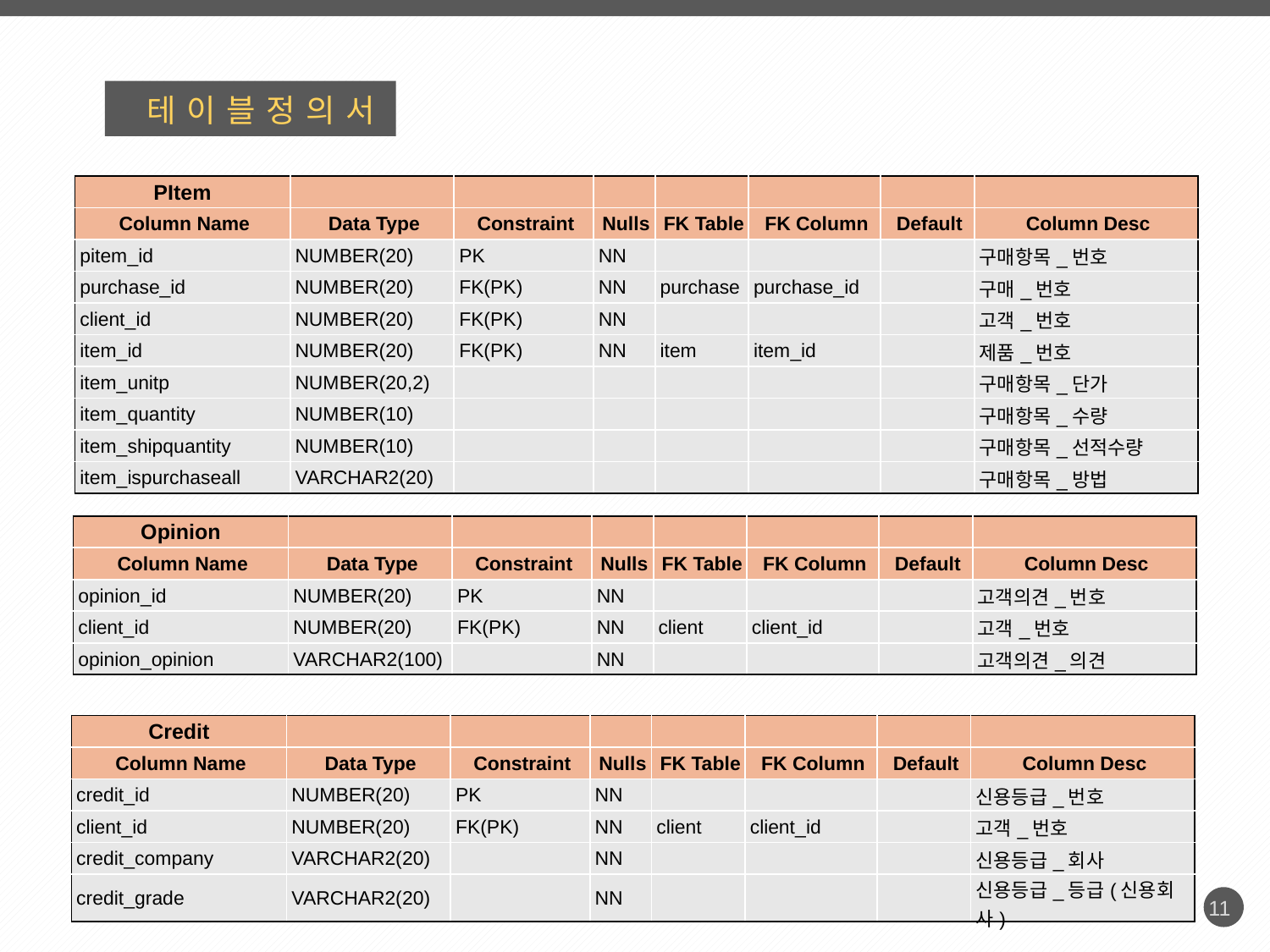

테이블정의서
| PItem |  |  |  |  |  |  |  |
| --- | --- | --- | --- | --- | --- | --- | --- |
| Column Name | Data Type | Constraint | Nulls | FK Table | FK Column | Default | Column Desc |
| pitem\_id | NUMBER(20) | PK | NN |  |  |  | 구매항목\_번호 |
| purchase\_id | NUMBER(20) | FK(PK) | NN | purchase | purchase\_id |  | 구매\_번호 |
| client\_id | NUMBER(20) | FK(PK) | NN |  |  |  | 고객\_번호 |
| item\_id | NUMBER(20) | FK(PK) | NN | item | item\_id |  | 제품\_번호 |
| item\_unitp | NUMBER(20,2) |  |  |  |  |  | 구매항목\_단가 |
| item\_quantity | NUMBER(10) |  |  |  |  |  | 구매항목\_수량 |
| item\_shipquantity | NUMBER(10) |  |  |  |  |  | 구매항목\_선적수량 |
| item\_ispurchaseall | VARCHAR2(20) |  |  |  |  |  | 구매항목\_방법 |
제안내용 세부 설명 기입
제안내용 세부 설명 기입
제안내용 세부 설명 기입
제안내용 세부 설명 기입
| Opinion |  |  |  |  |  |  |  |
| --- | --- | --- | --- | --- | --- | --- | --- |
| Column Name | Data Type | Constraint | Nulls | FK Table | FK Column | Default | Column Desc |
| opinion\_id | NUMBER(20) | PK | NN |  |  |  | 고객의견\_번호 |
| client\_id | NUMBER(20) | FK(PK) | NN | client | client\_id |  | 고객\_번호 |
| opinion\_opinion | VARCHAR2(100) |  | NN |  |  |  | 고객의견\_의견 |
| Credit |  |  |  |  |  |  |  |
| --- | --- | --- | --- | --- | --- | --- | --- |
| Column Name | Data Type | Constraint | Nulls | FK Table | FK Column | Default | Column Desc |
| credit\_id | NUMBER(20) | PK | NN |  |  |  | 신용등급\_번호 |
| client\_id | NUMBER(20) | FK(PK) | NN | client | client\_id |  | 고객\_번호 |
| credit\_company | VARCHAR2(20) |  | NN |  |  |  | 신용등급\_회사 |
| credit\_grade | VARCHAR2(20) |  | NN |  |  |  | 신용등급\_등급(신용회사) |
11